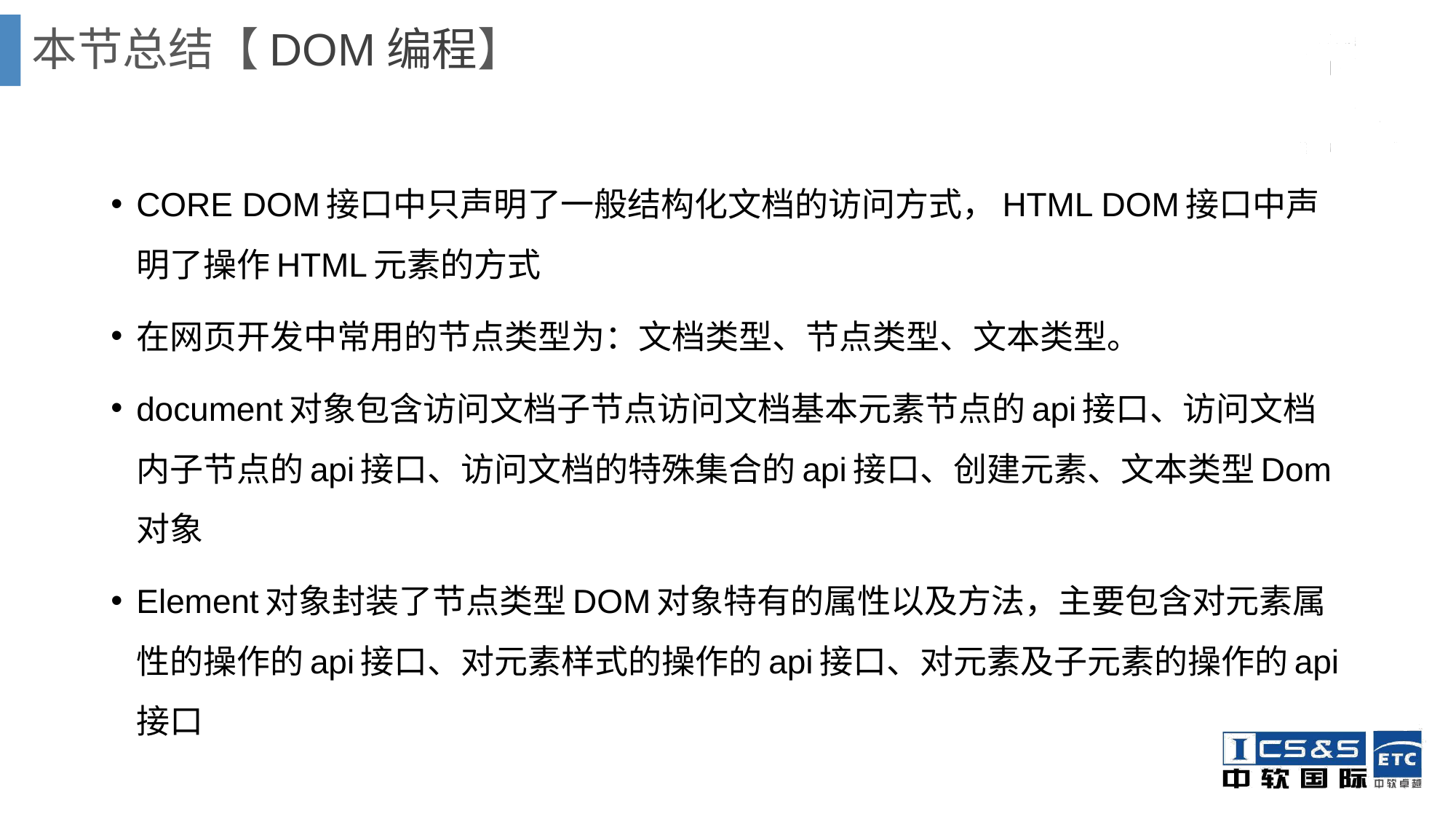

# 本节总结【DOM编程】
CORE DOM接口中只声明了一般结构化文档的访问方式，HTML DOM接口中声明了操作HTML元素的方式
在网页开发中常用的节点类型为：文档类型、节点类型、文本类型。
document对象包含访问文档子节点访问文档基本元素节点的api接口、访问文档内子节点的api接口、访问文档的特殊集合的api接口、创建元素、文本类型Dom对象
Element对象封装了节点类型DOM对象特有的属性以及方法，主要包含对元素属性的操作的api接口、对元素样式的操作的api接口、对元素及子元素的操作的api接口